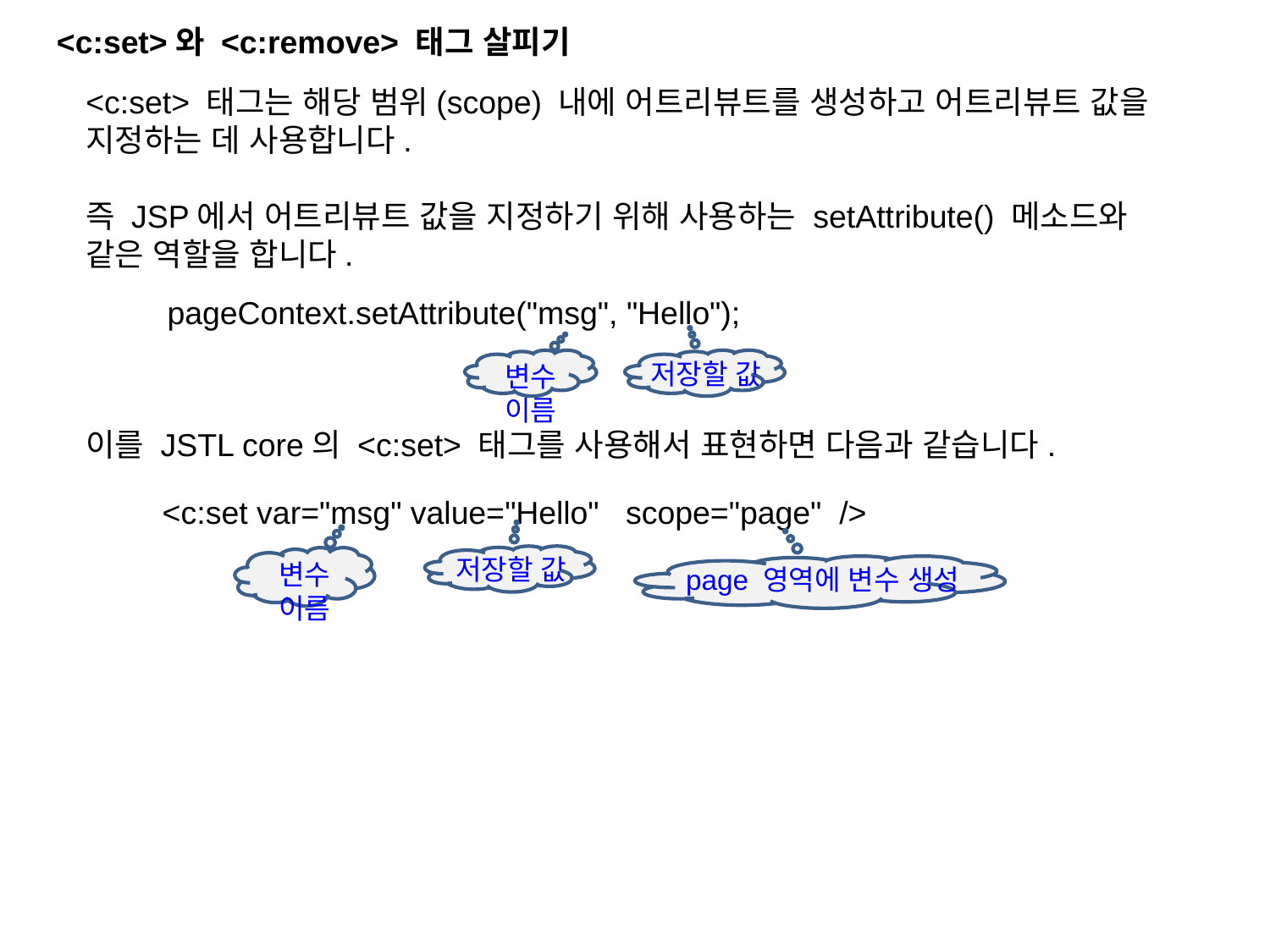

<c:set>와 <c:remove> 태그 살피기
<c:set> 태그는 해당 범위(scope) 내에 어트리뷰트를 생성하고 어트리뷰트 값을 지정하는 데 사용합니다.

즉 JSP에서 어트리뷰트 값을 지정하기 위해 사용하는 setAttribute() 메소드와 같은 역할을 합니다.

이를 JSTL core의 <c:set> 태그를 사용해서 표현하면 다음과 같습니다.
pageContext.setAttribute("msg", "Hello");

변수 이름

저장할 값

<c:set var="msg" value="Hello"   scope="page"  />

저장할 값

변수 이름

page 영역에 변수 생성